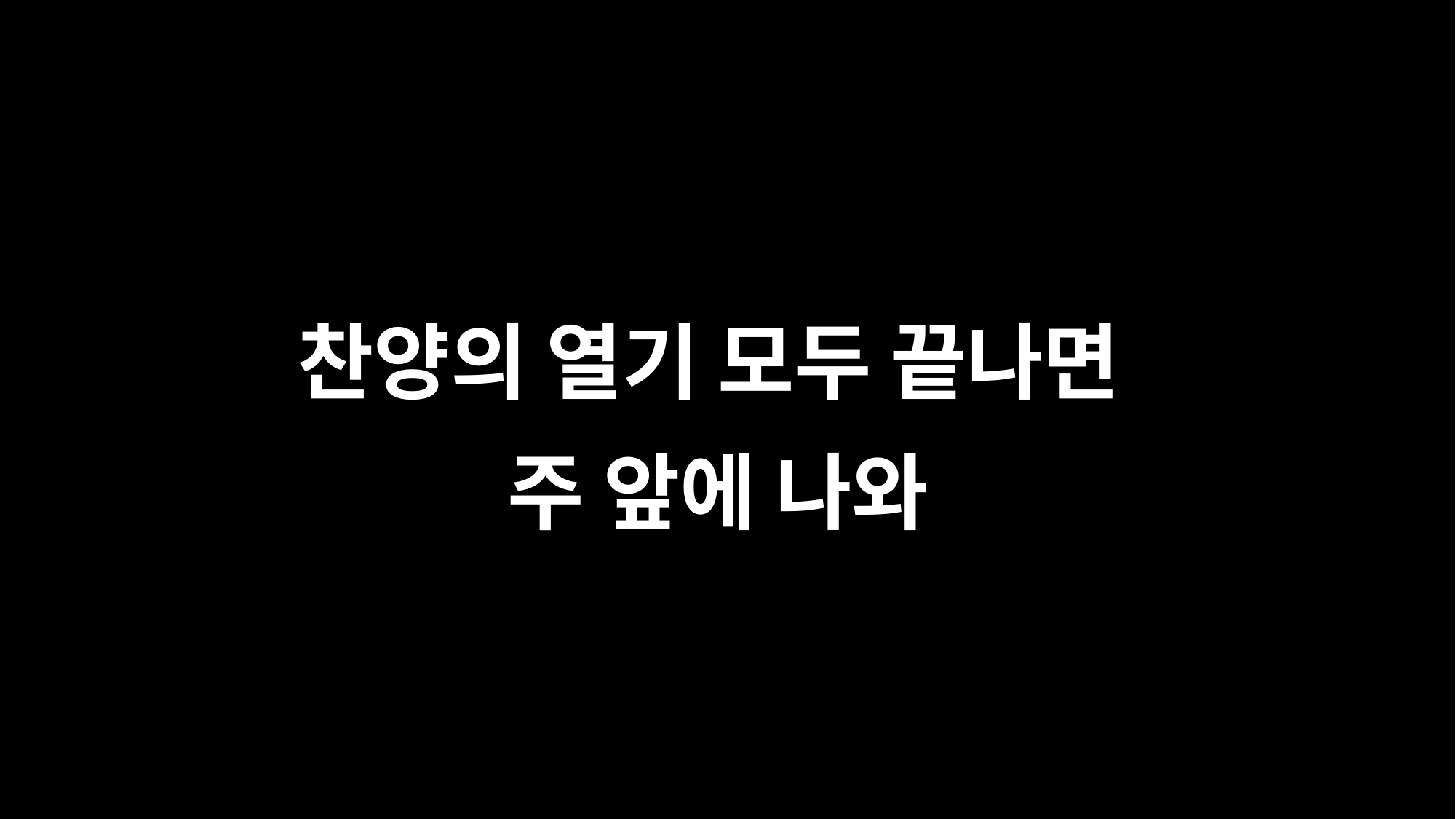

찬양의 열기 모두 끝나면
주 앞에 나와